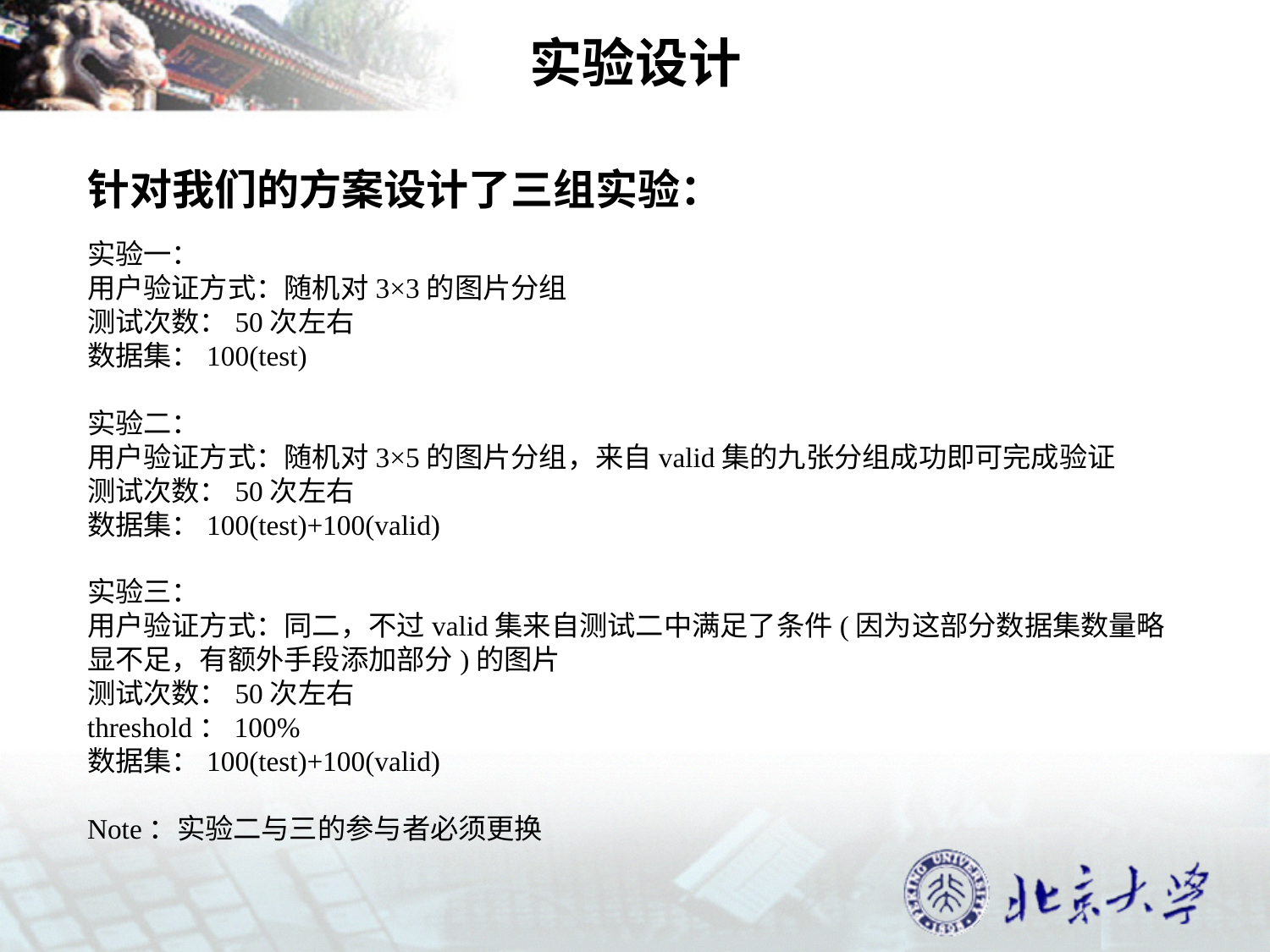

实验设计
针对我们的方案设计了三组实验：

实验一：
用户验证方式：随机对3×3的图片分组
测试次数：50次左右
数据集：100(test)

实验二：
用户验证方式：随机对3×5的图片分组，来自valid集的九张分组成功即可完成验证
测试次数：50次左右
数据集：100(test)+100(valid)

实验三：
用户验证方式：同二，不过valid集来自测试二中满足了条件(因为这部分数据集数量略显不足，有额外手段添加部分)的图片
测试次数：50次左右
threshold：100%
数据集：100(test)+100(valid)

Note：实验二与三的参与者必须更换